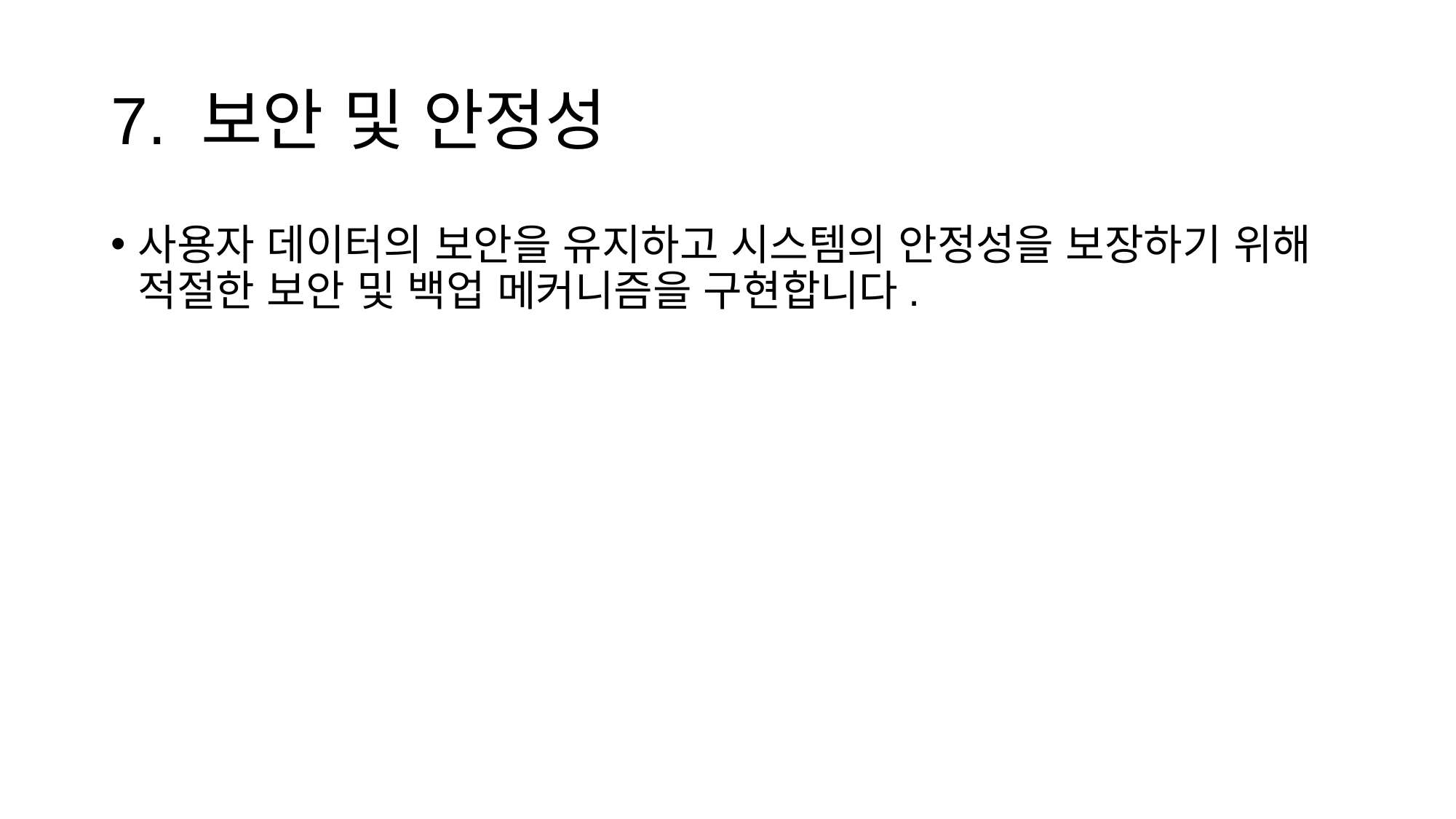

# 7. 보안 및 안정성
사용자 데이터의 보안을 유지하고 시스템의 안정성을 보장하기 위해 적절한 보안 및 백업 메커니즘을 구현합니다.